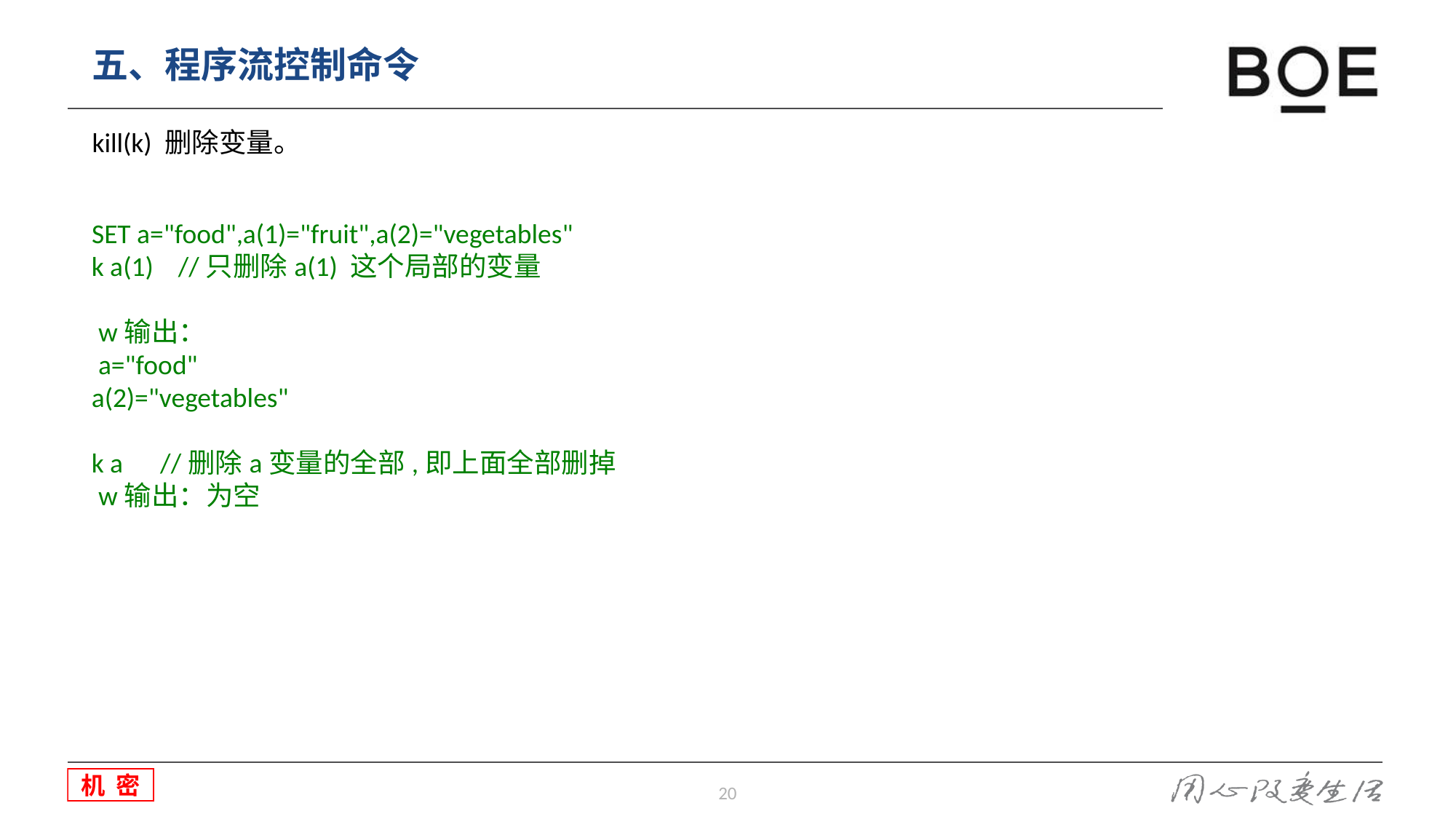

五、程序流控制命令
kill(k) 删除变量。
    SET a="food",a(1)="fruit",a(2)="vegetables"
    k a(1)    //只删除a(1) 这个局部的变量
    
    w输出：
    a="food" 
    a(2)="vegetables"
    k a      //删除a变量的全部,即上面全部删掉
    w输出：为空
20